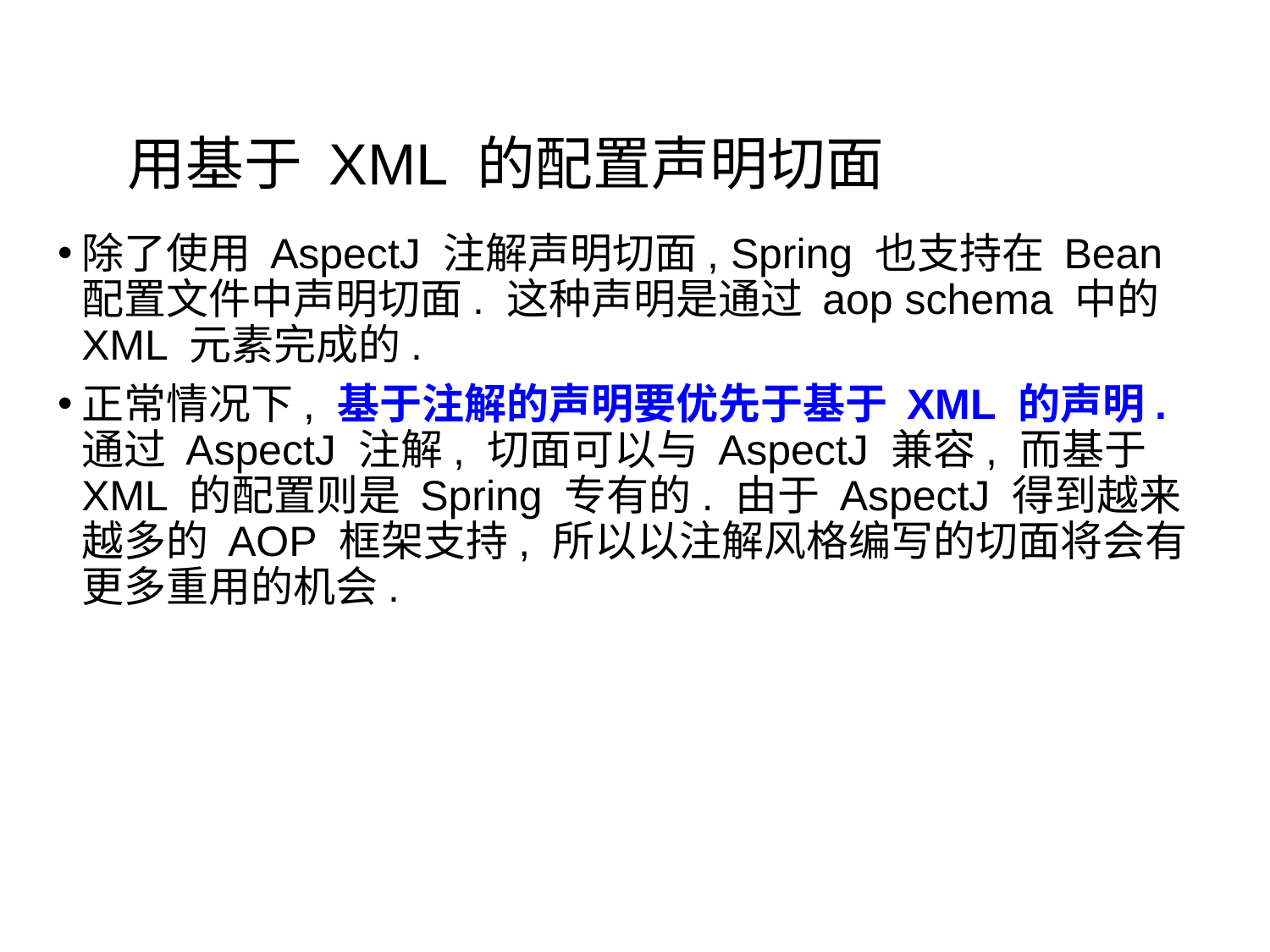

# 用基于 XML 的配置声明切面
除了使用 AspectJ 注解声明切面, Spring 也支持在 Bean 配置文件中声明切面. 这种声明是通过 aop schema 中的 XML 元素完成的.
正常情况下, 基于注解的声明要优先于基于 XML 的声明. 通过 AspectJ 注解, 切面可以与 AspectJ 兼容, 而基于 XML 的配置则是 Spring 专有的. 由于 AspectJ 得到越来越多的 AOP 框架支持, 所以以注解风格编写的切面将会有更多重用的机会.